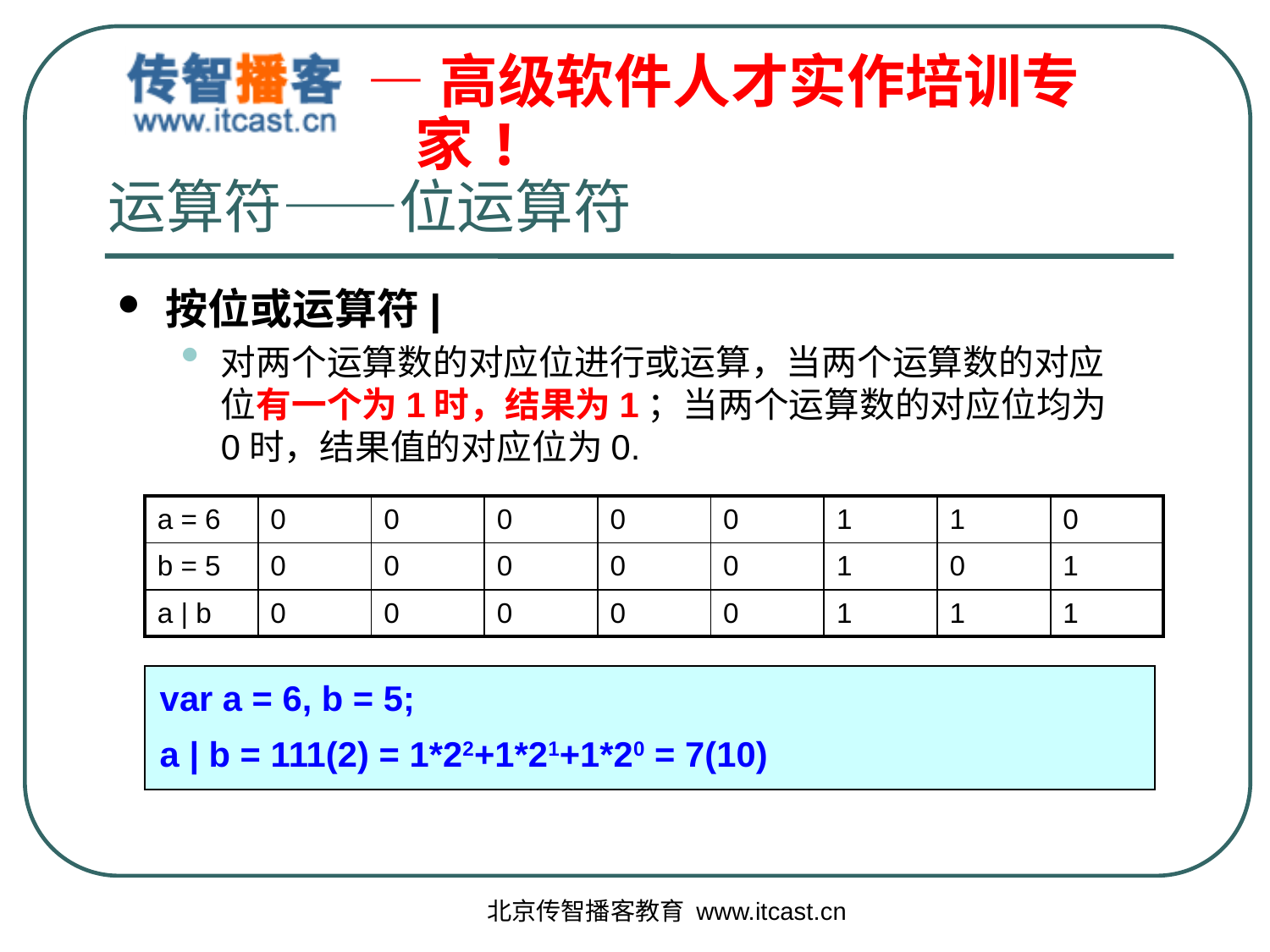

运算符——位运算符
按位或运算符|
对两个运算数的对应位进行或运算，当两个运算数的对应位有一个为1时，结果为1；当两个运算数的对应位均为0时，结果值的对应位为0.
| a = 6 | 0 | 0 | 0 | 0 | 0 | 1 | 1 | 0 |
| --- | --- | --- | --- | --- | --- | --- | --- | --- |
| b = 5 | 0 | 0 | 0 | 0 | 0 | 1 | 0 | 1 |
| a | b | 0 | 0 | 0 | 0 | 0 | 1 | 1 | 1 |
var a = 6, b = 5;
a | b = 111(2) = 1*22+1*21+1*20 = 7(10)